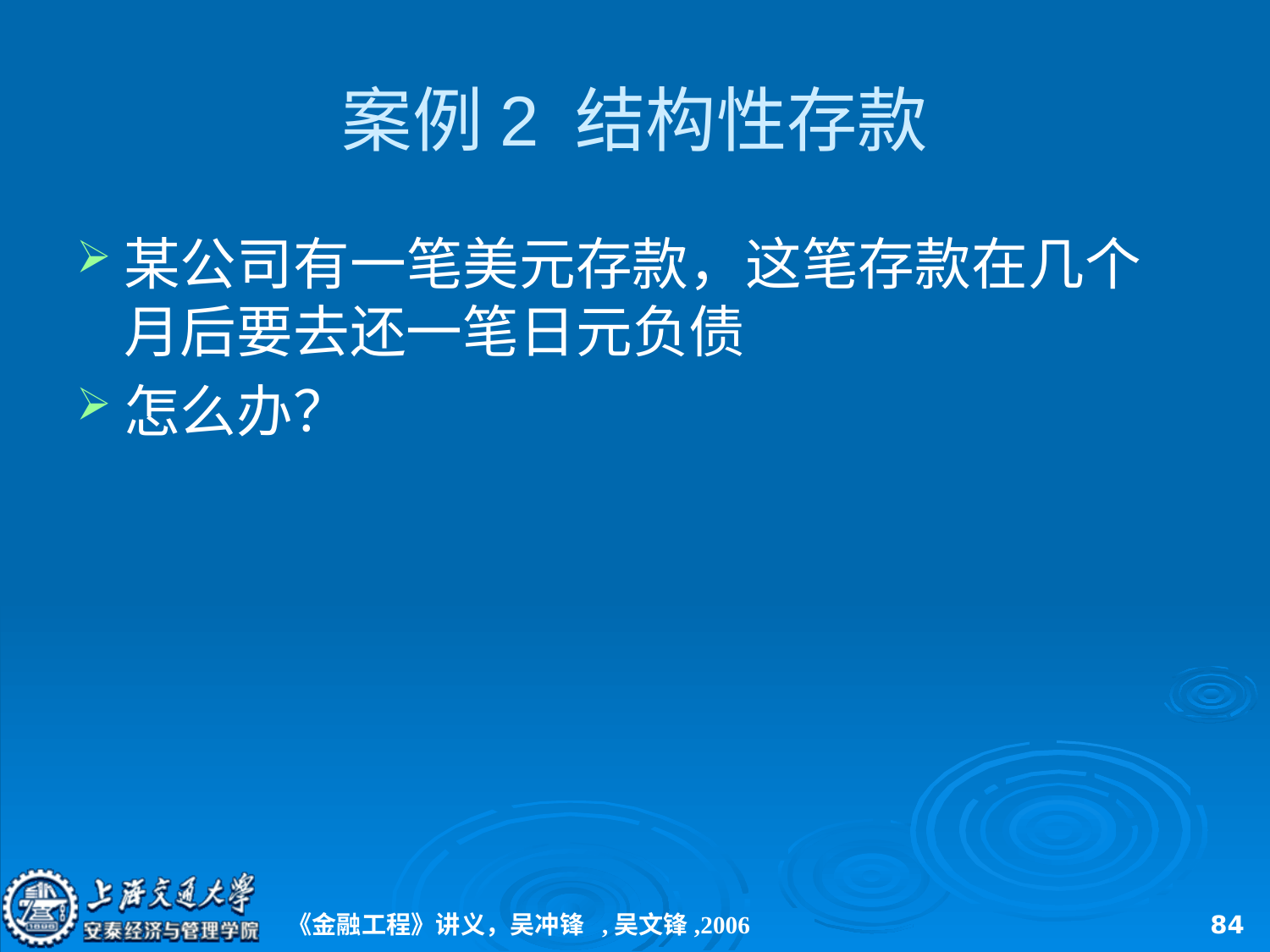

# 案例2 结构性存款
某公司有一笔美元存款，这笔存款在几个月后要去还一笔日元负债
怎么办？